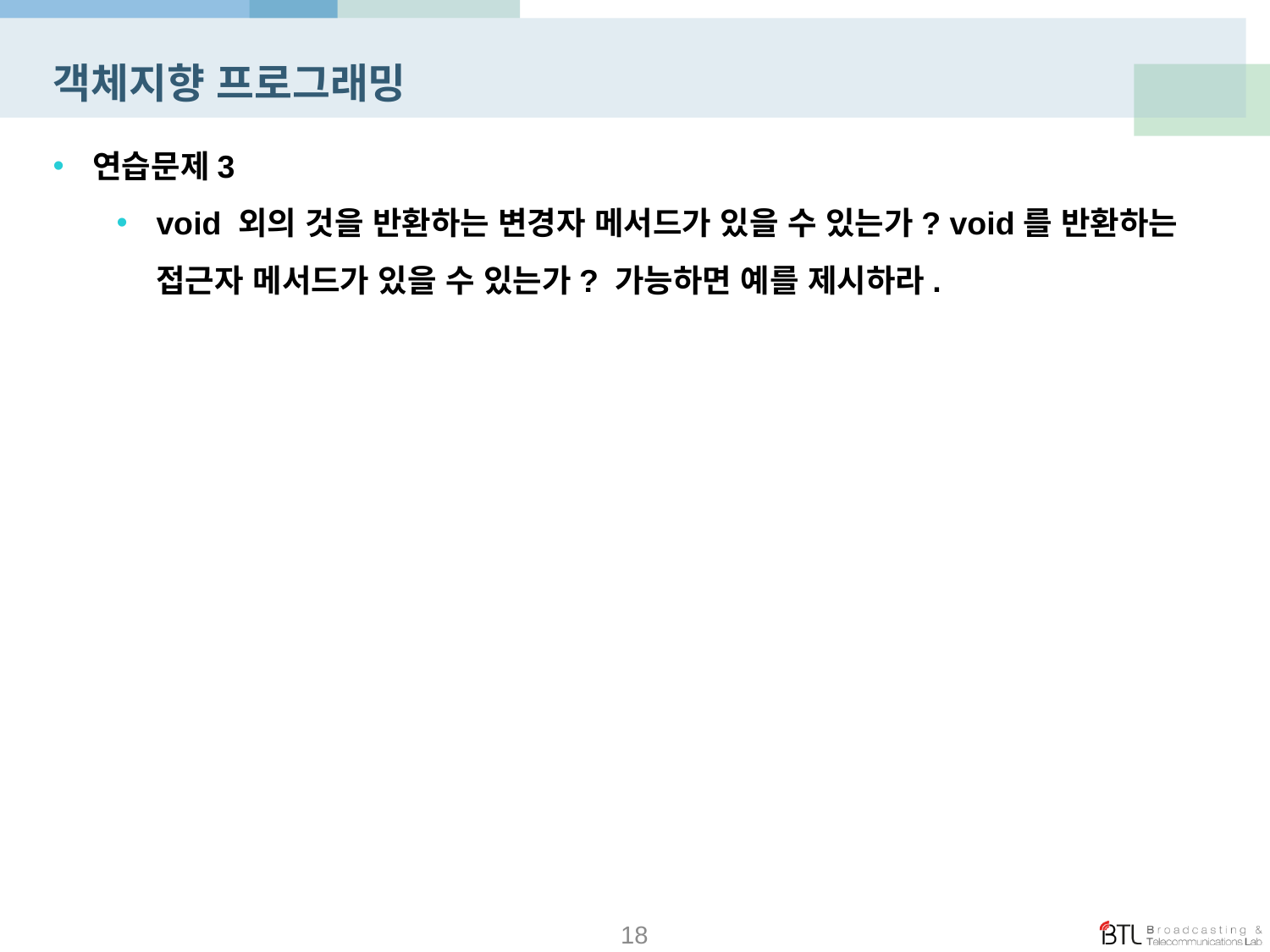

# 객체지향 프로그래밍
연습문제3
void 외의 것을 반환하는 변경자 메서드가 있을 수 있는가? void를 반환하는 접근자 메서드가 있을 수 있는가? 가능하면 예를 제시하라.

18